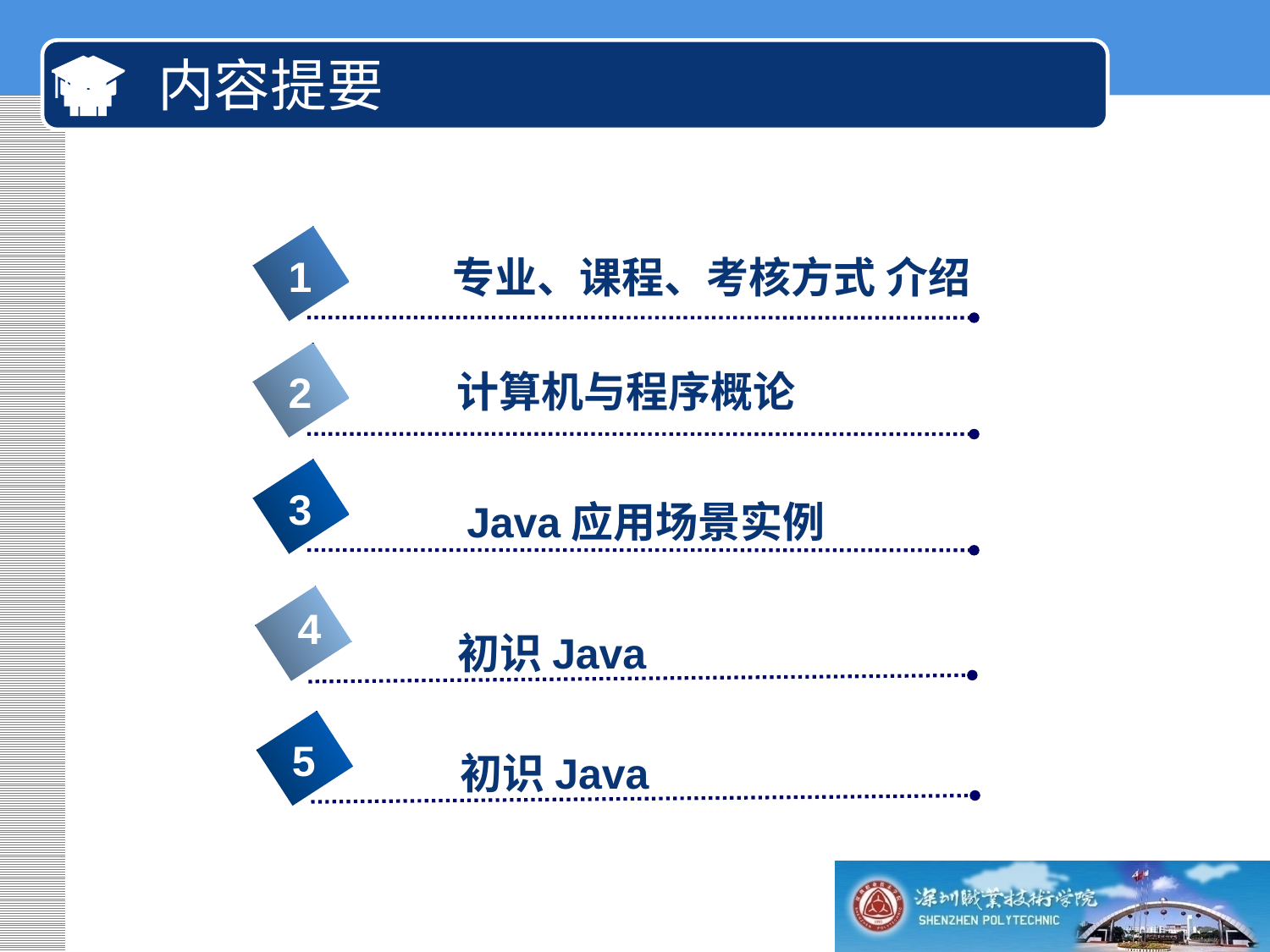

# 内容提要

1
专业、课程、考核方式 介绍

计算机与程序概论
2

3
Java应用场景实例

4

初识Java

5
初识Java